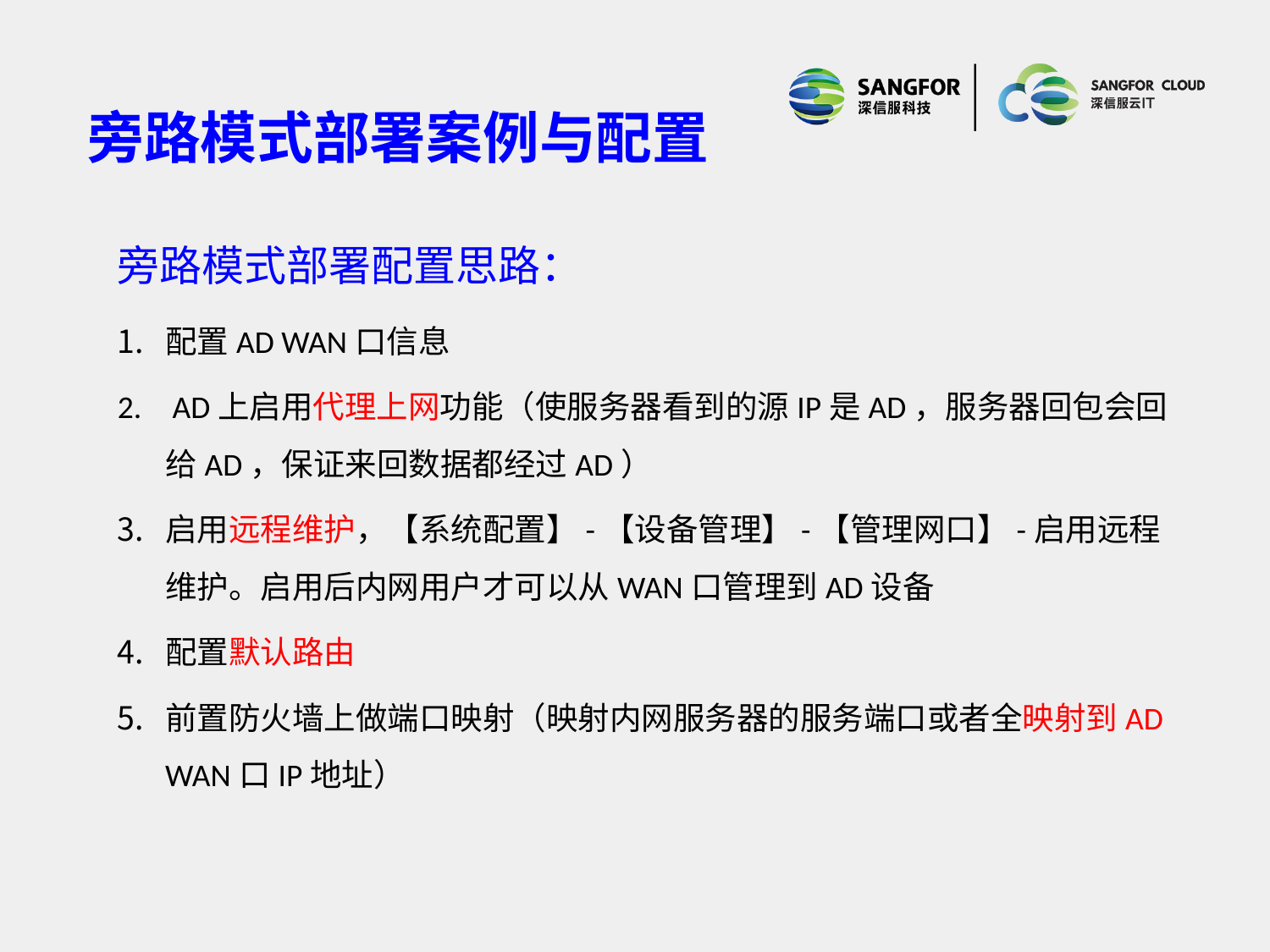

旁路模式部署案例与配置
旁路模式部署配置思路：
配置AD WAN口信息
 AD上启用代理上网功能（使服务器看到的源IP是AD，服务器回包会回给AD，保证来回数据都经过AD）
启用远程维护，【系统配置】-【设备管理】-【管理网口】-启用远程维护。启用后内网用户才可以从WAN口管理到AD设备
配置默认路由
前置防火墙上做端口映射（映射内网服务器的服务端口或者全映射到AD WAN口IP地址）